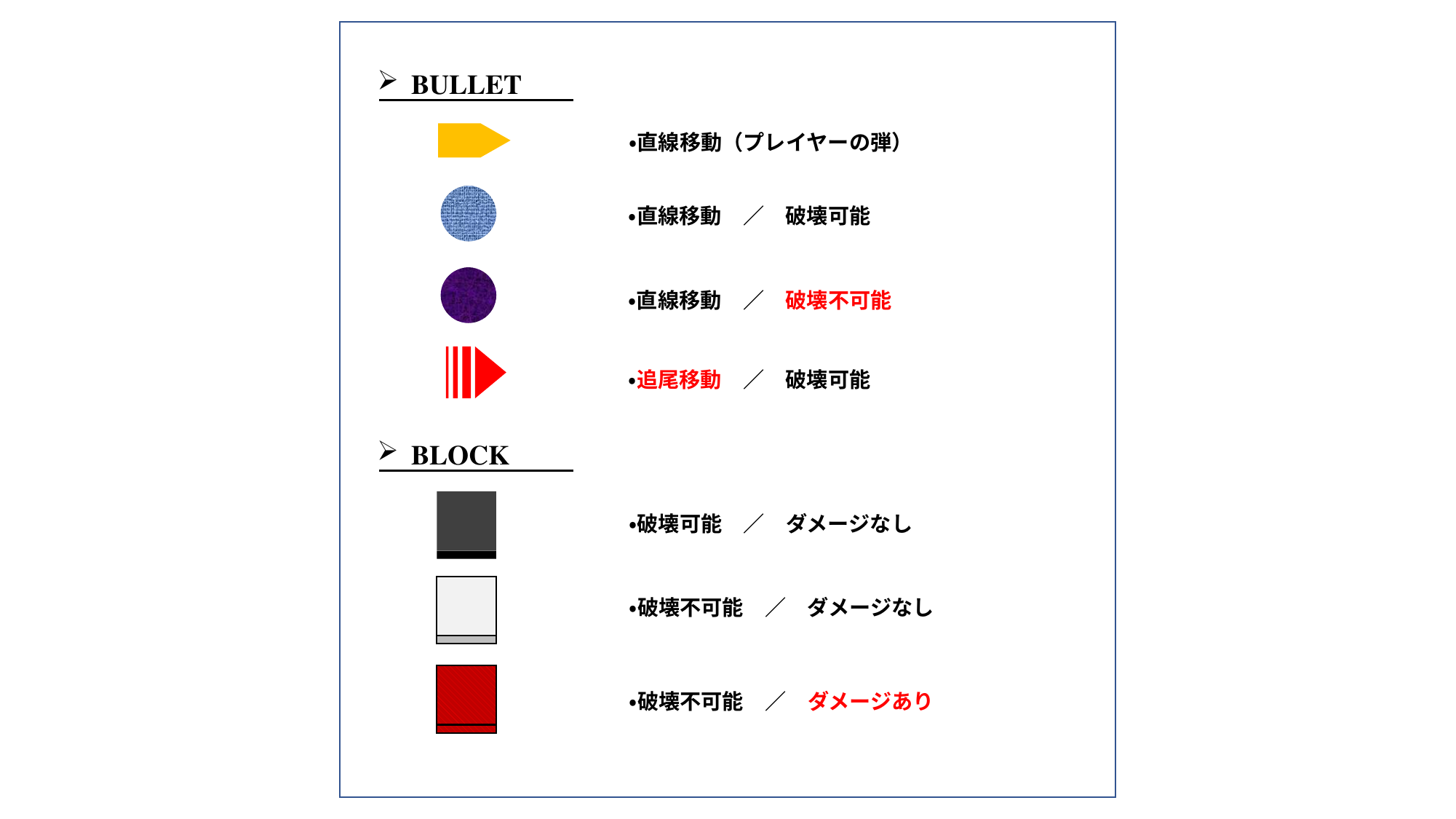

BULLET

・直線移動（プレイヤーの弾）

・直線移動　／　破壊可能

・直線移動　／　破壊不可能

・追尾移動　／　破壊可能
BLOCK

・破壊可能　／　ダメージなし

・破壊不可能　／　ダメージなし

・破壊不可能　／　ダメージあり